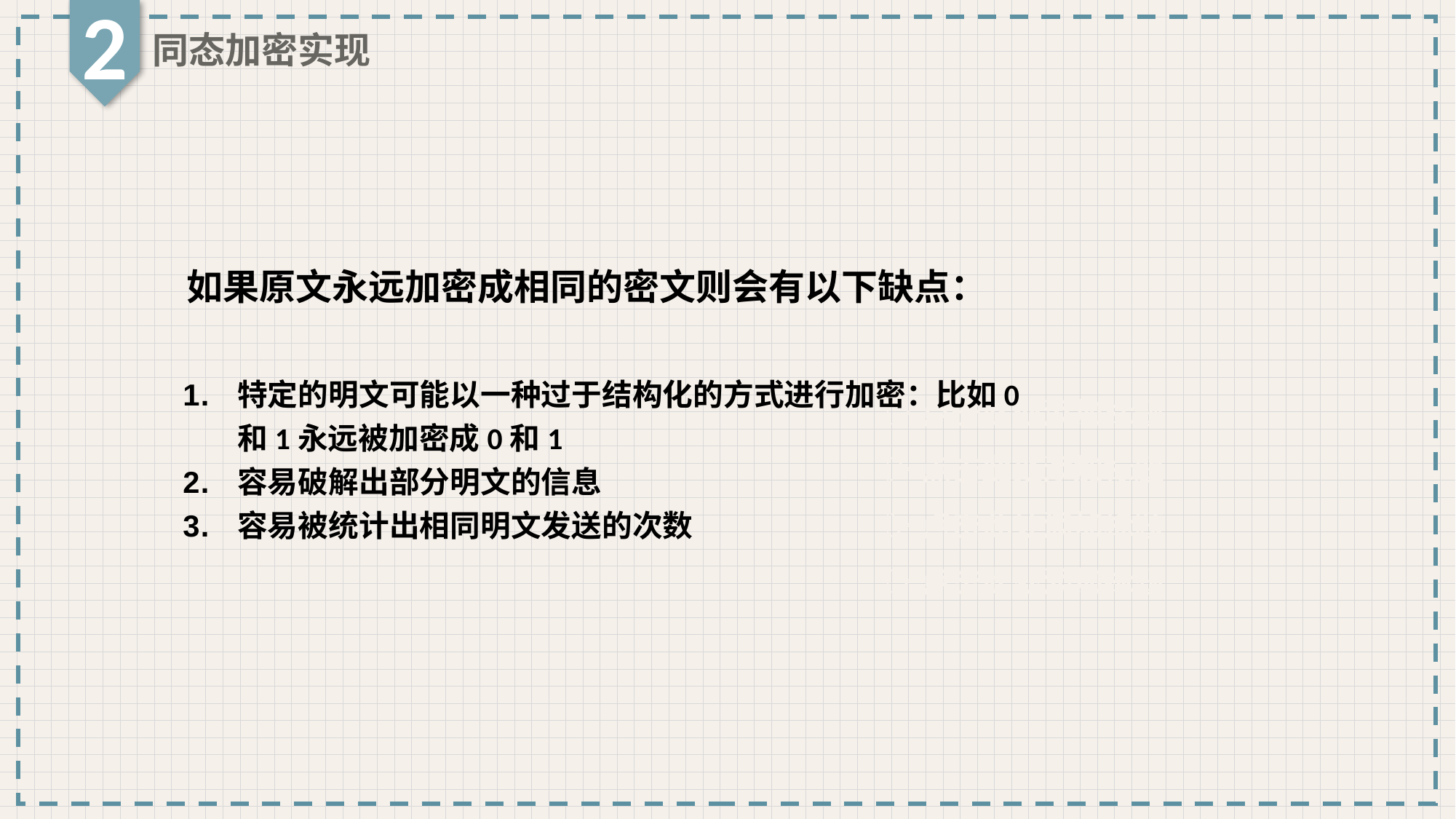

2

同态加密实现
如果原文永远加密成相同的密文则会有以下缺点：
特定的明文可能以一种过于结构化的方式进行加密：比如0和1永远被加密成0和1
容易破解出部分明文的信息
容易被统计出相同明文发送的次数
▷点击此处添加标题
▷点击此处添加标题
▷点击此处添加标题
▷点击此处添加标题